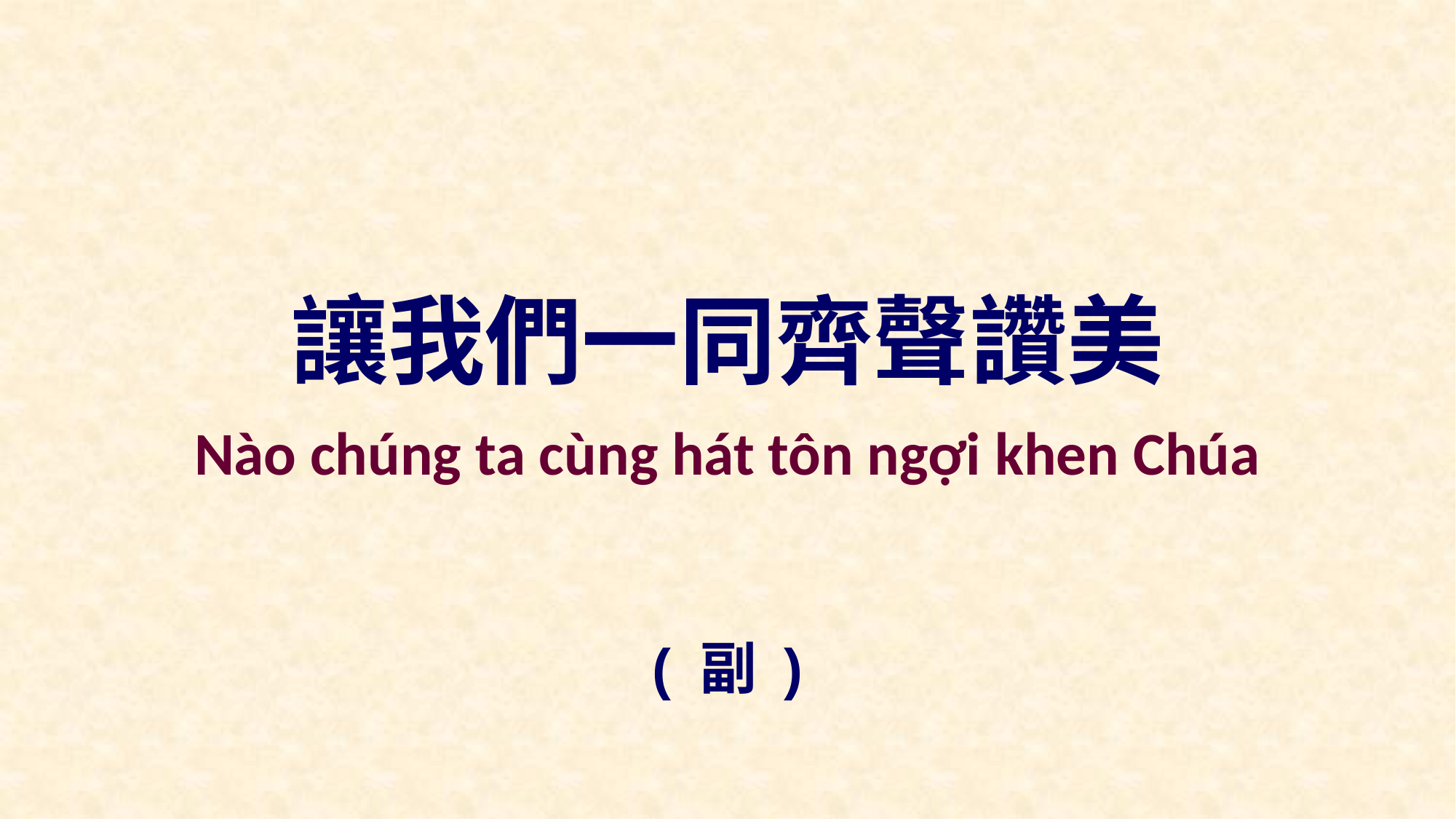

讓我們一同齊聲讚美
Nào chúng ta cùng hát tôn ngợi khen Chúa
( 副 )